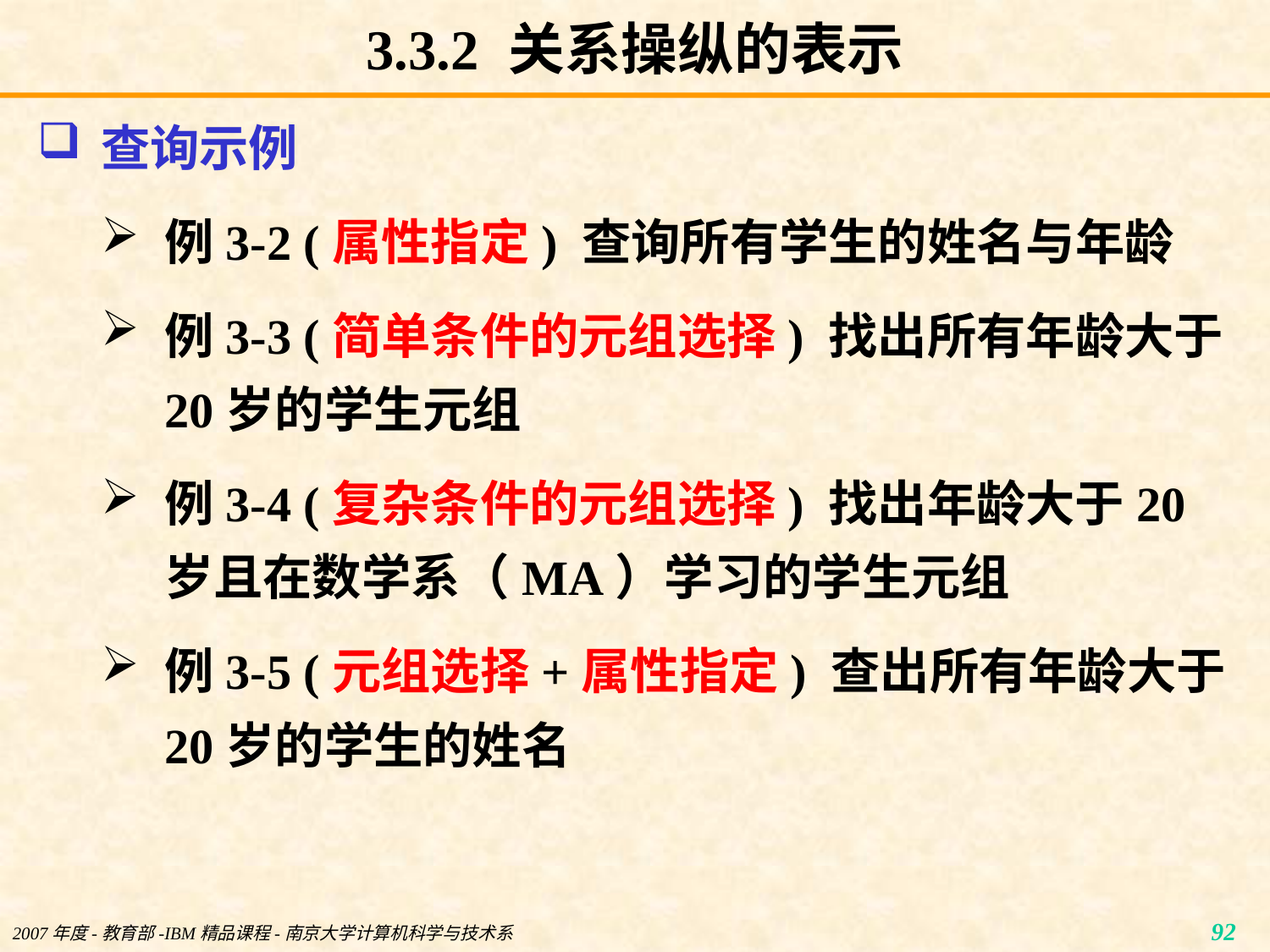

# 3.3.2 关系操纵的表示
查询示例
例3-2 (属性指定) 查询所有学生的姓名与年龄
例3-3 (简单条件的元组选择) 找出所有年龄大于20岁的学生元组
例3-4 (复杂条件的元组选择) 找出年龄大于20岁且在数学系（MA）学习的学生元组
例3-5 (元组选择+属性指定) 查出所有年龄大于20岁的学生的姓名
92
2007年度-教育部-IBM精品课程-南京大学计算机科学与技术系